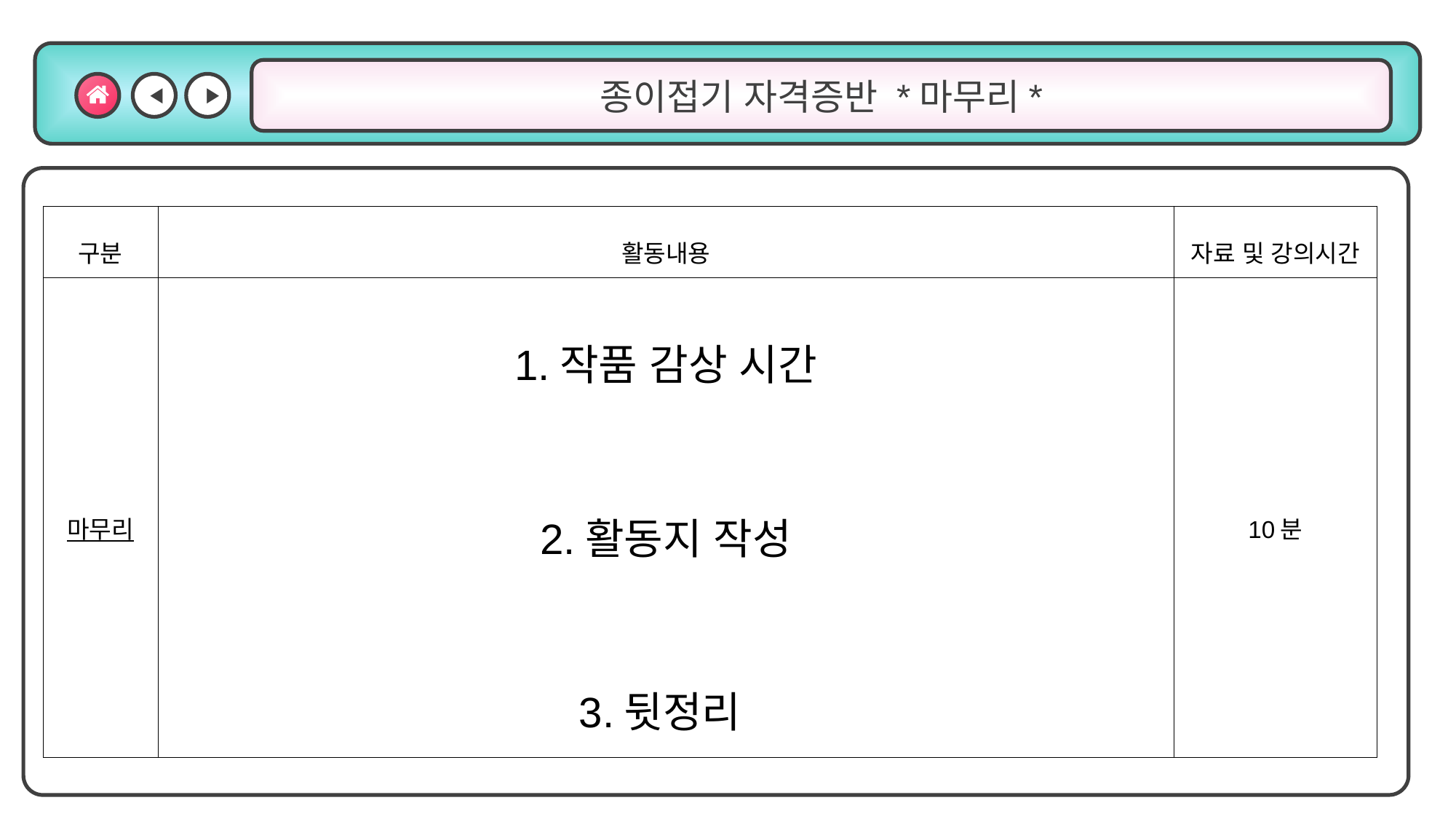

◀
▶

종이접기 자격증반 *마무리*

| 구분 | 활동내용 | 자료 및 강의시간 |
| --- | --- | --- |
| 마무리 | 1.작품 감상 시간 2.활동지 작성 3.뒷정리 | 10분 |